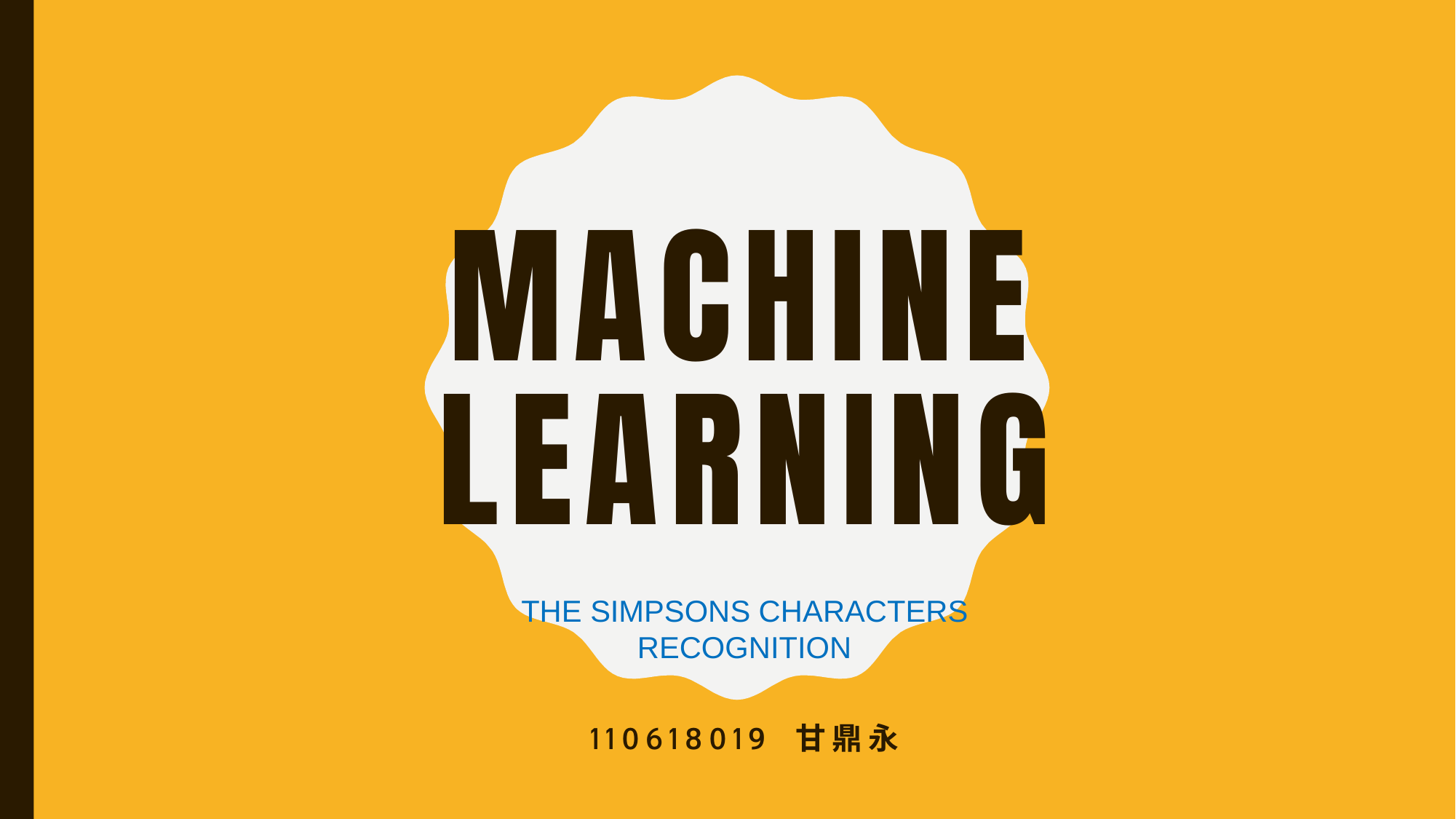

# Machine Learning
THE SIMPSONS CHARACTERS RECOGNITION
110618019 甘鼎永